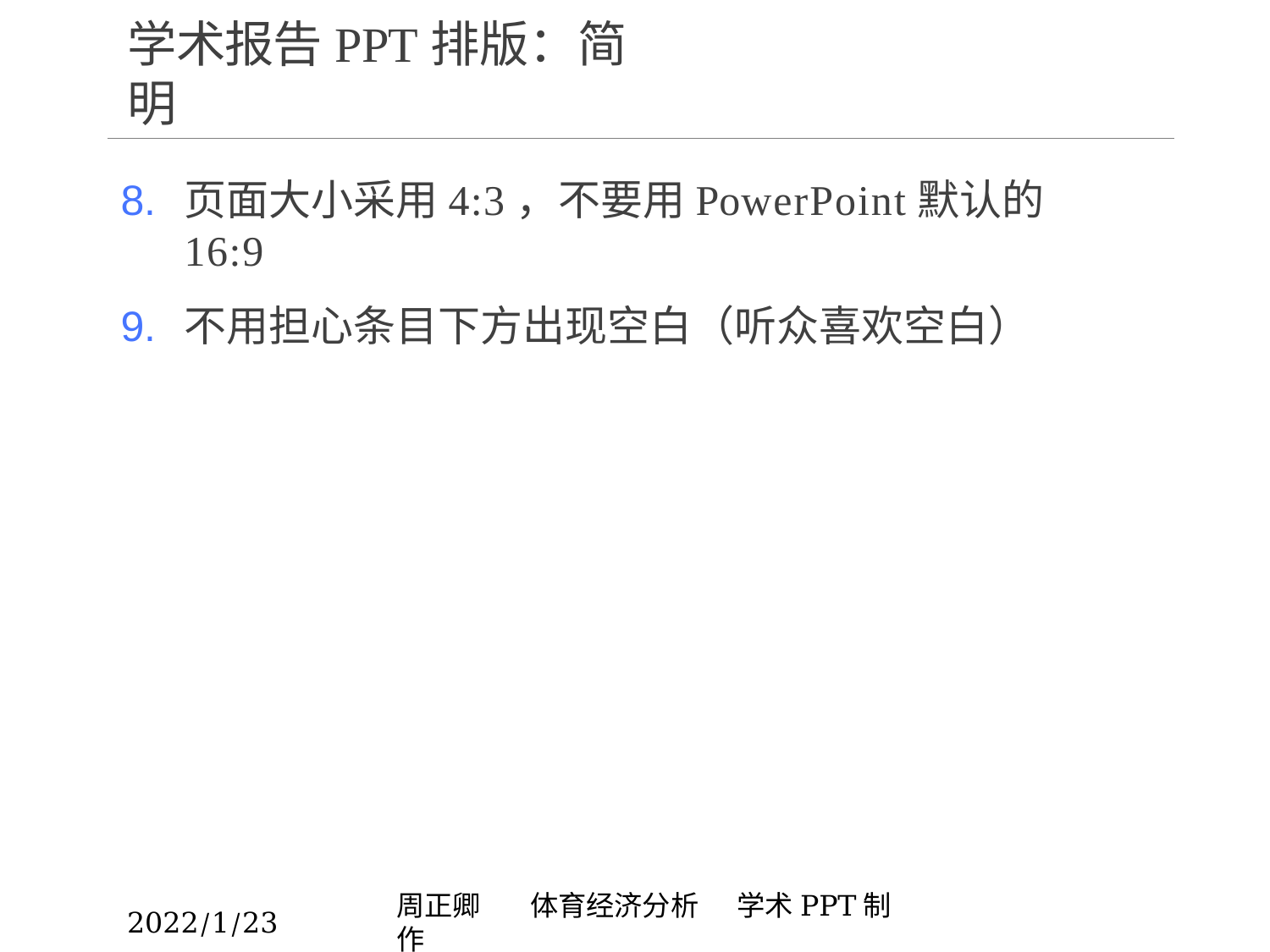

# 学术报告PPT排版：简明
页面大小采用4:3，不要用PowerPoint默认的16:9
不用担心条目下方出现空白（听众喜欢空白）
2022/1/23
周正卿	 体育经济分析      学术PPT制作
9